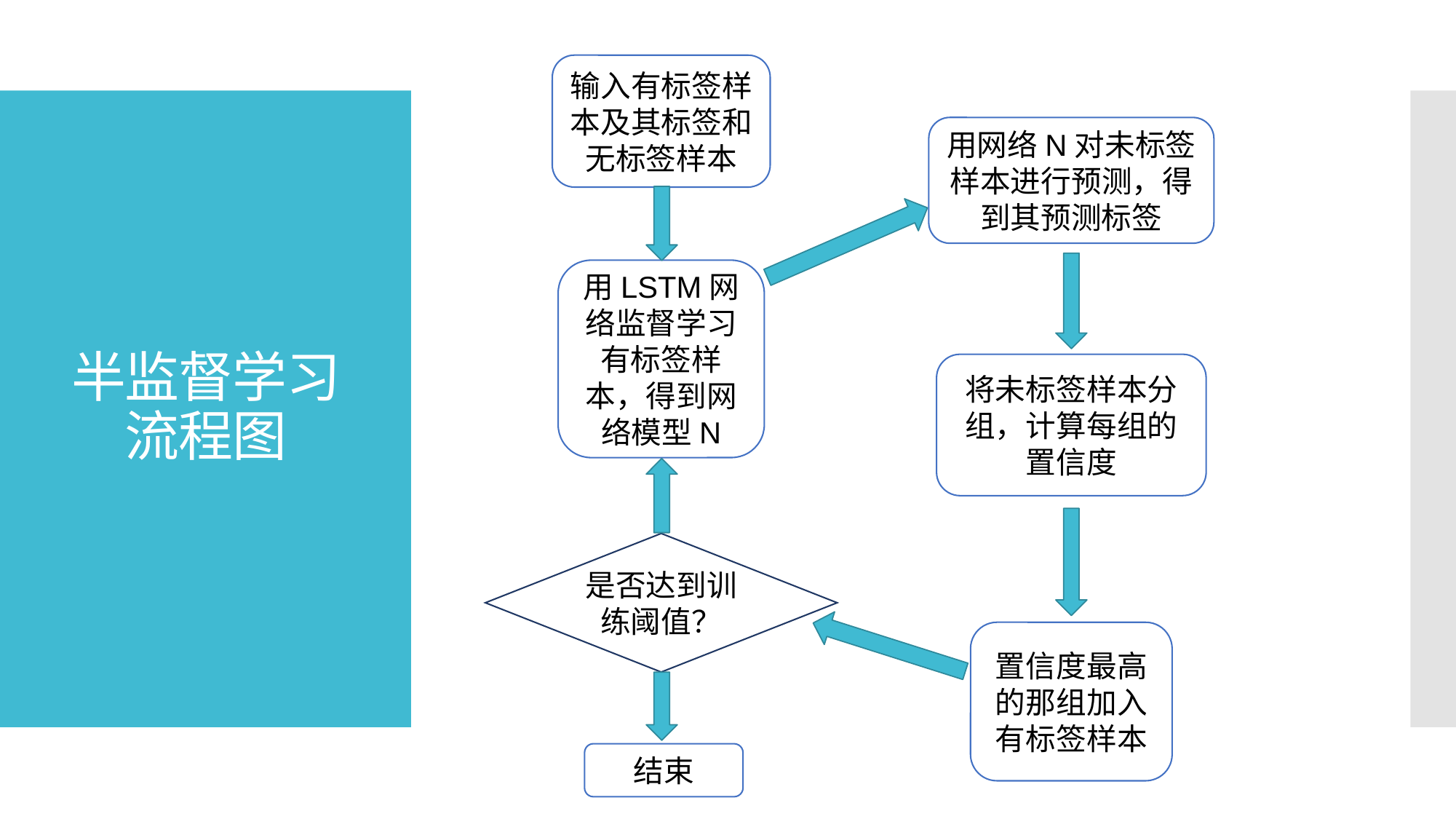

输入有标签样本及其标签和无标签样本
用网络N对未标签样本进行预测，得到其预测标签
# 半监督学习 流程图

用LSTM网络监督学习有标签样本，得到网络模型N

将未标签样本分组，计算每组的置信度

是否达到训练阈值？

置信度最高的那组加入有标签样本

结束